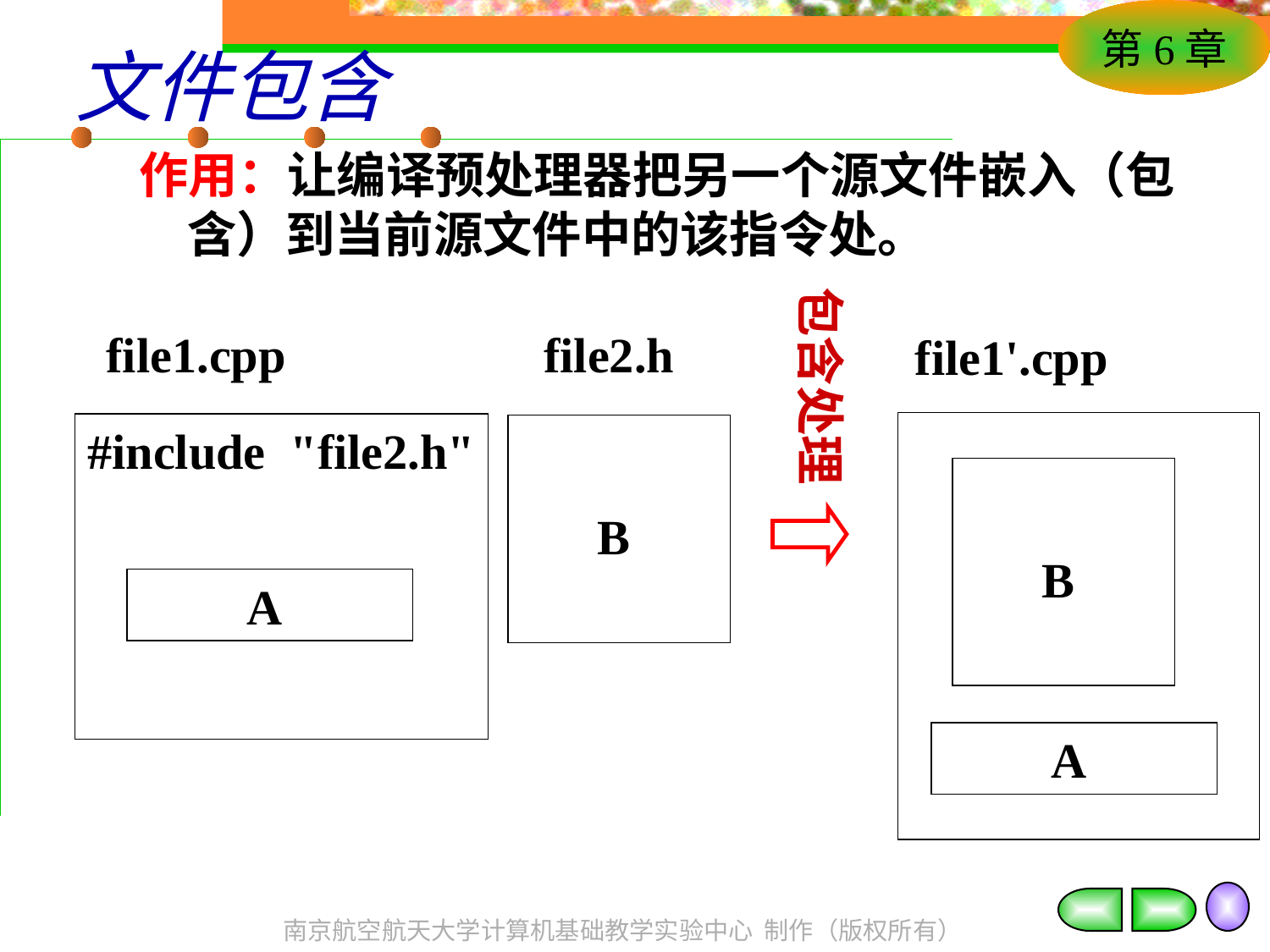

# 文件包含
作用：让编译预处理器把另一个源文件嵌入（包含）到当前源文件中的该指令处。
包含处理

file1.cpp                     file2.h
#include  "file2.h"

B

A
file1'.cpp

B

A